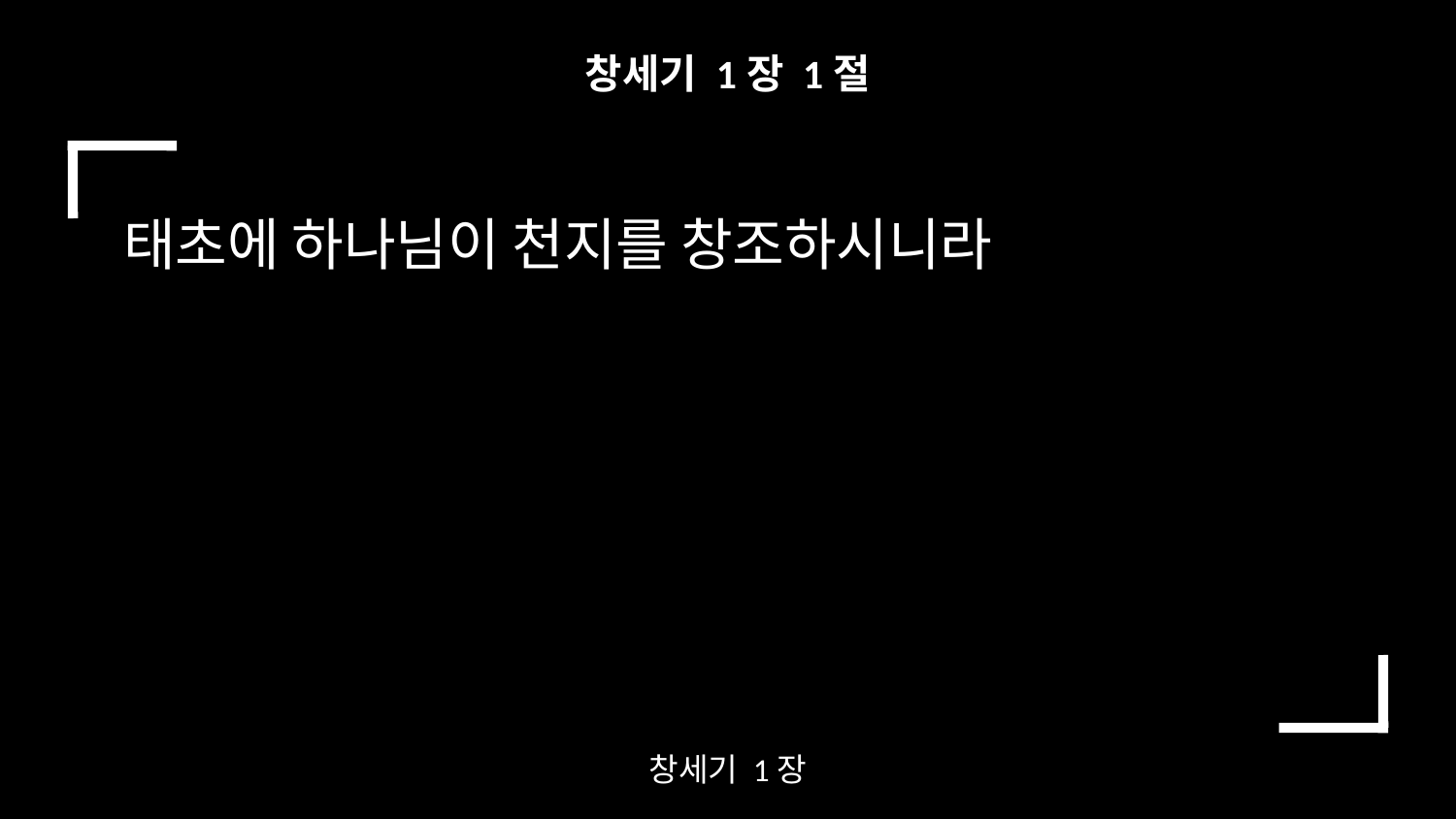

창세기 1장 1절

태초에 하나님이 천지를 창조하시니라

창세기 1장